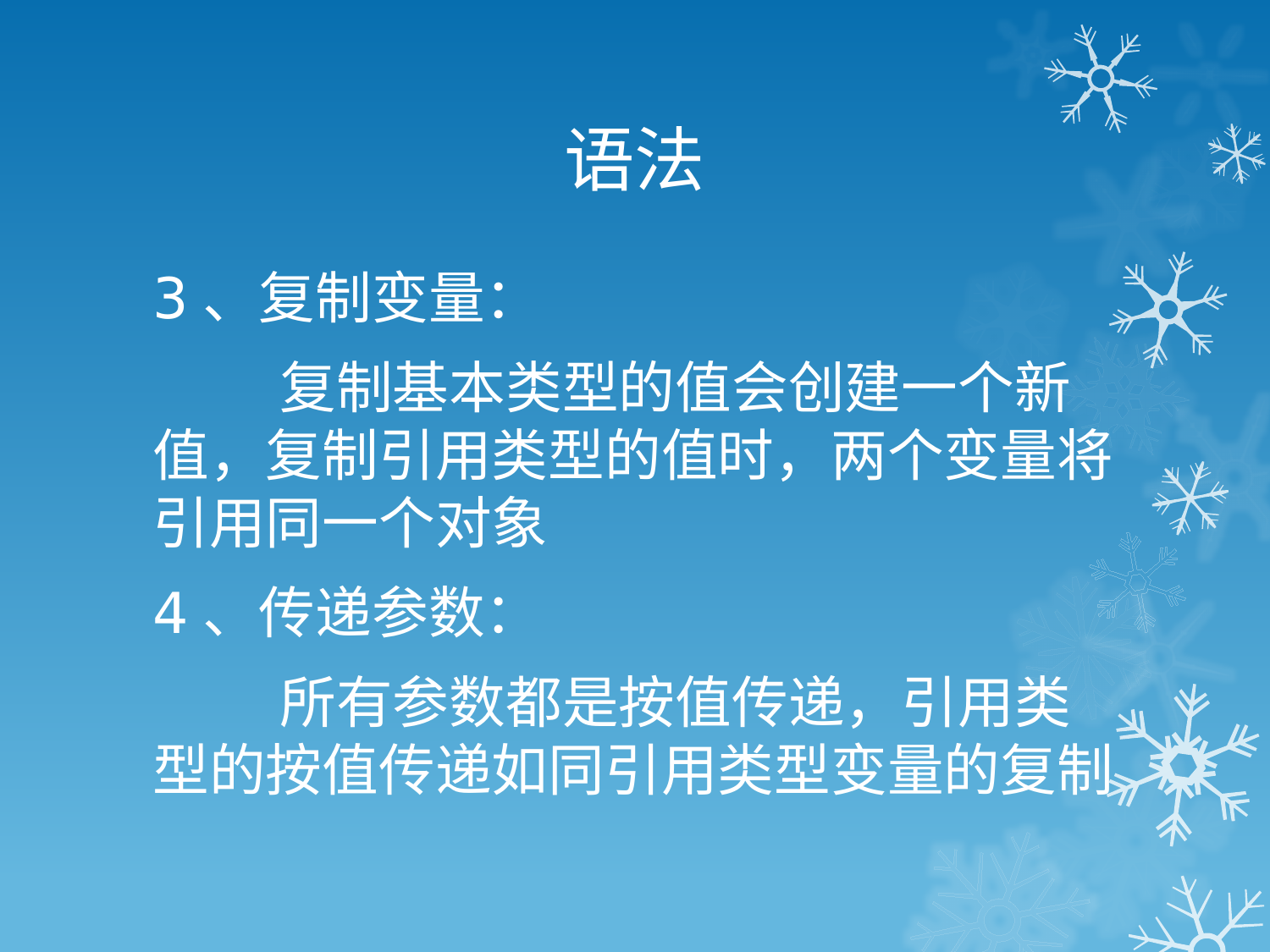

# 语法
3、复制变量：
	复制基本类型的值会创建一个新值，复制引用类型的值时，两个变量将引用同一个对象
4、传递参数：
	所有参数都是按值传递，引用类型的按值传递如同引用类型变量的复制